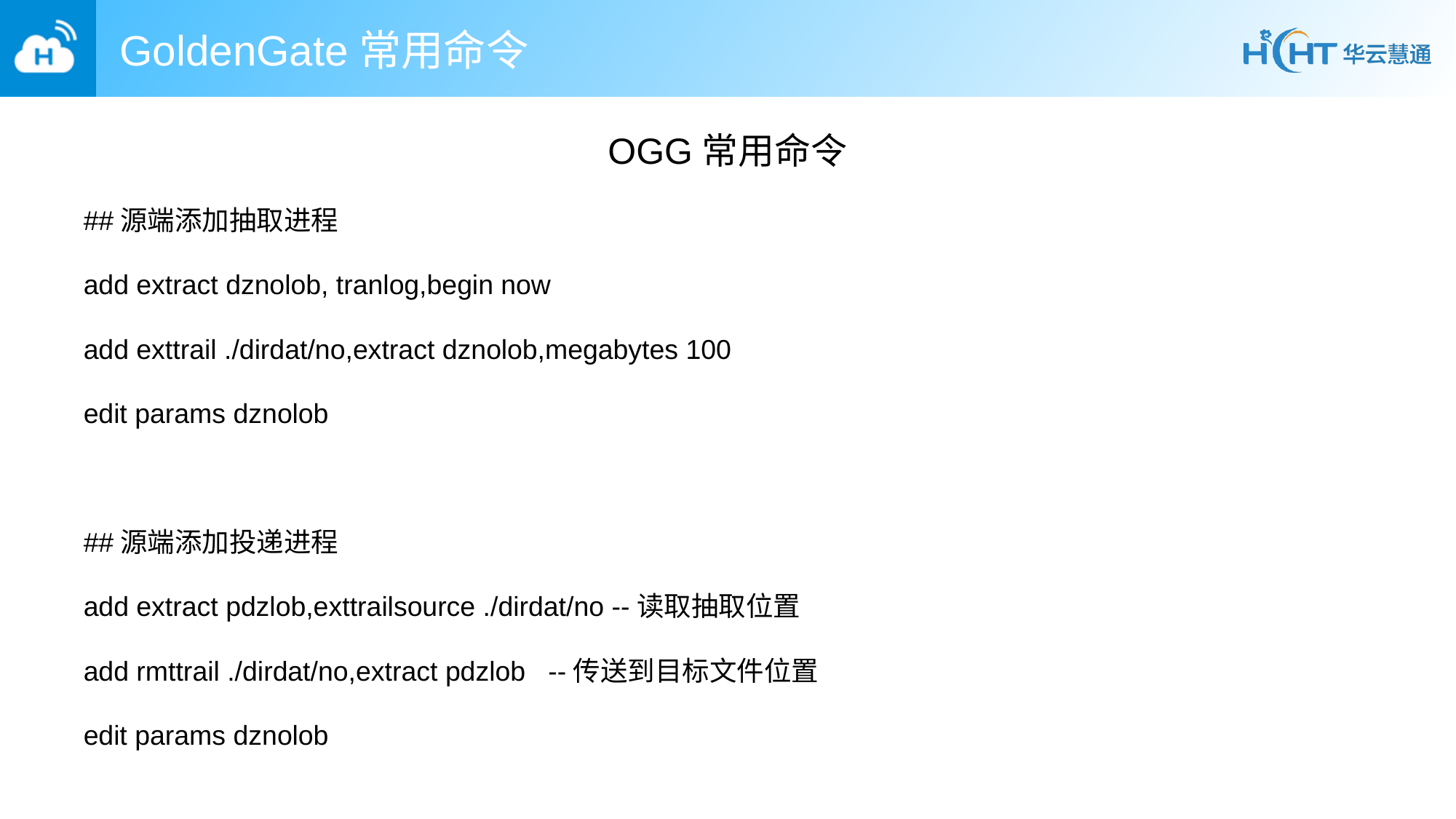

# GoldenGate常用命令
OGG常用命令
##源端添加抽取进程
add extract dznolob, tranlog,begin now
add exttrail ./dirdat/no,extract dznolob,megabytes 100
edit params dznolob

##源端添加投递进程
add extract pdzlob,exttrailsource ./dirdat/no --读取抽取位置
add rmttrail ./dirdat/no,extract pdzlob   --传送到目标文件位置
edit params dznolob